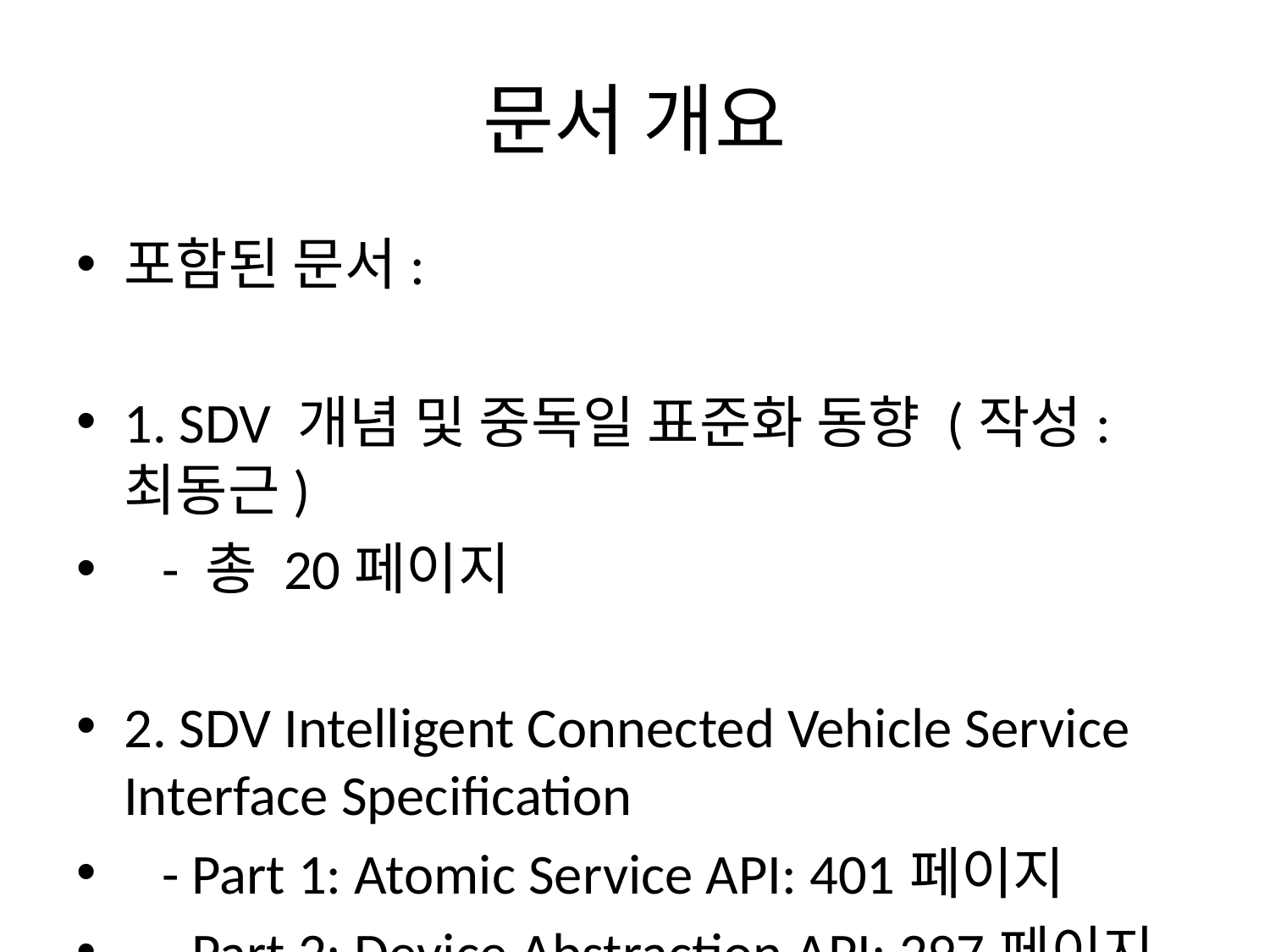

# 문서 개요
포함된 문서:

1. SDV 개념 및 중독일 표준화 동향 (작성: 최동근)
   - 총 20페이지

2. SDV Intelligent Connected Vehicle Service Interface Specification
   - Part 1: Atomic Service API: 401페이지
   - Part 2: Device Abstraction API: 297페이지